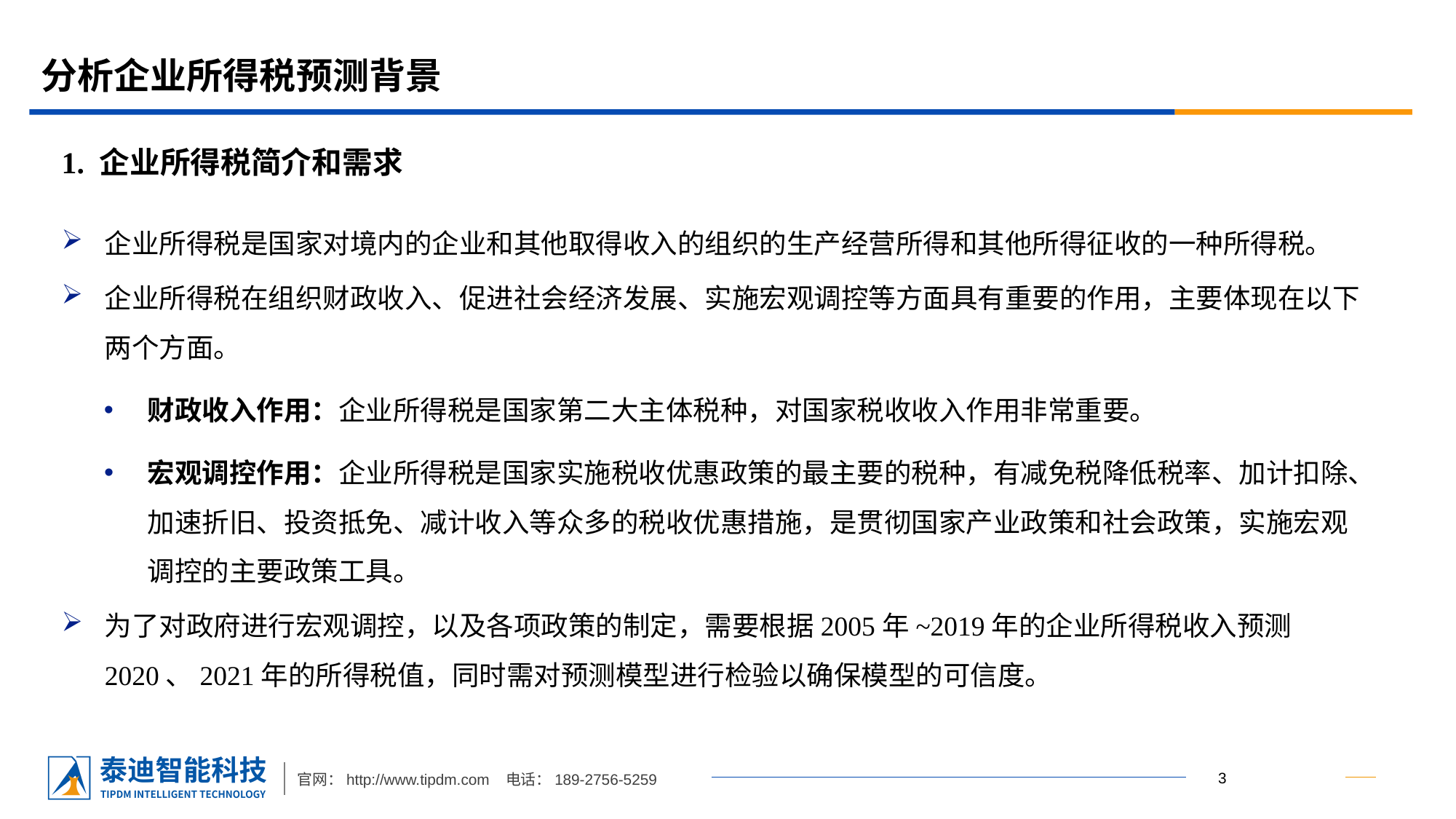

# 分析企业所得税预测背景
1. 企业所得税简介和需求
企业所得税是国家对境内的企业和其他取得收入的组织的生产经营所得和其他所得征收的一种所得税。
企业所得税在组织财政收入、促进社会经济发展、实施宏观调控等方面具有重要的作用，主要体现在以下两个方面。
财政收入作用：企业所得税是国家第二大主体税种，对国家税收收入作用非常重要。
宏观调控作用：企业所得税是国家实施税收优惠政策的最主要的税种，有减免税降低税率、加计扣除、加速折旧、投资抵免、减计收入等众多的税收优惠措施，是贯彻国家产业政策和社会政策，实施宏观调控的主要政策工具。
为了对政府进行宏观调控，以及各项政策的制定，需要根据2005年~2019年的企业所得税收入预测2020、2021年的所得税值，同时需对预测模型进行检验以确保模型的可信度。